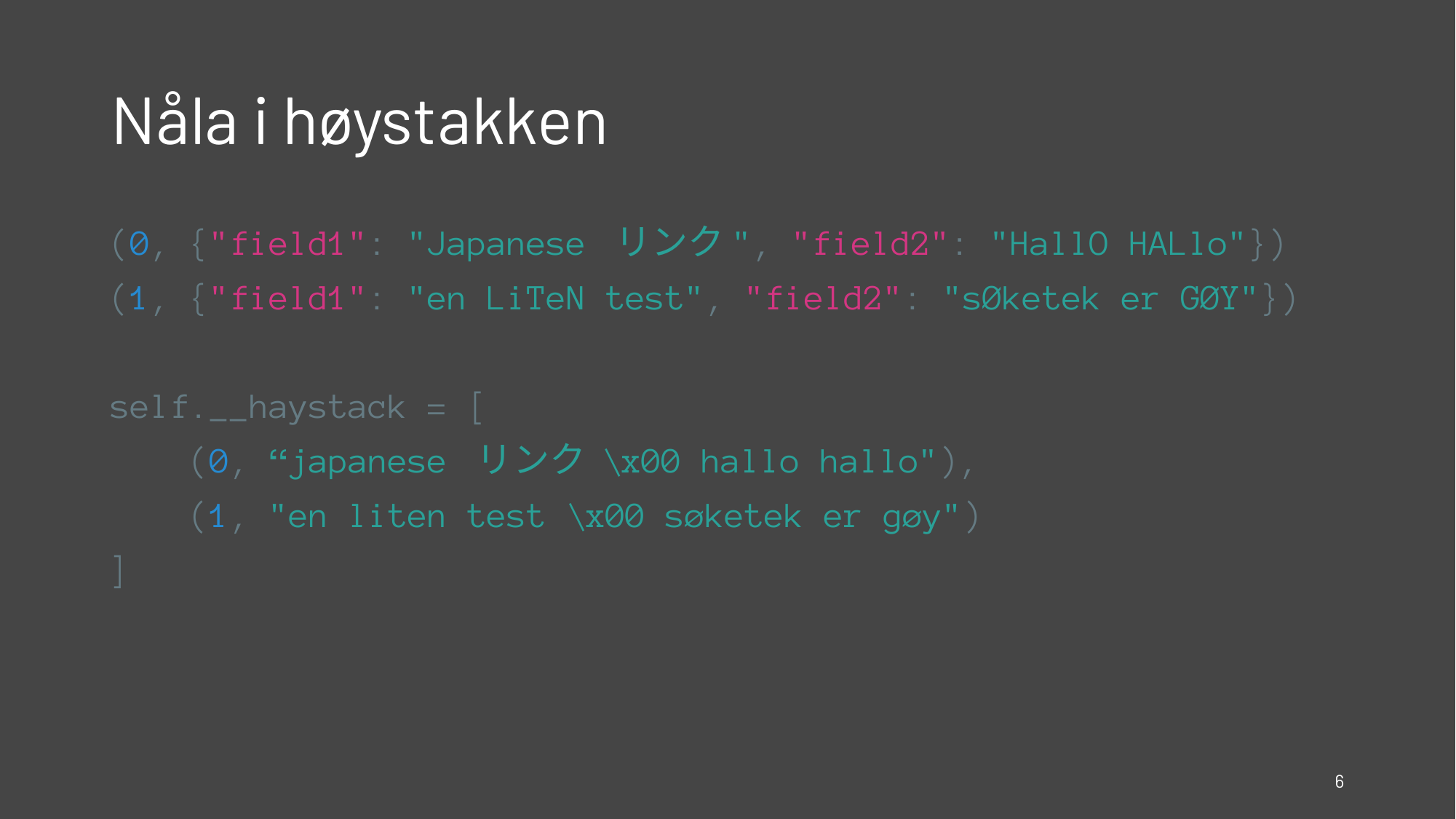

# Nåla i høystakken
(0, {"field1": "Japanese リンク", "field2": "HallO HALlo"})
(1, {"field1": "en LiTeN test", "field2": "sØketek er GØY"})

self.__haystack = [
    (0, “japanese リンク \x00 hallo hallo"),
    (1, "en liten test \x00 søketek er gøy")
]

6